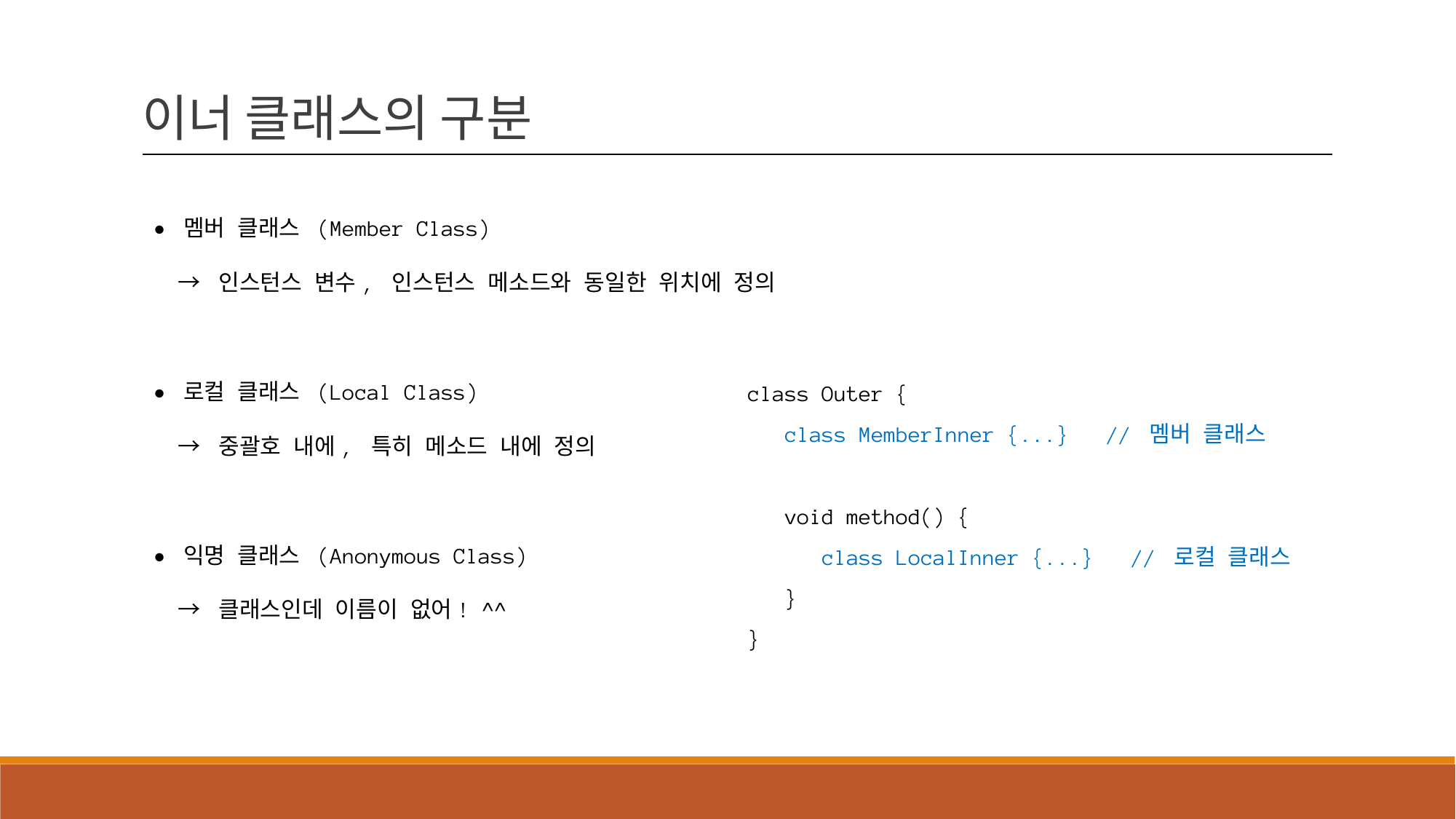

이너 클래스의 구분
• 멤버 클래스 (Member Class)
  → 인스턴스 변수, 인스턴스 메소드와 동일한 위치에 정의

• 로컬 클래스 (Local Class)
  → 중괄호 내에, 특히 메소드 내에 정의

• 익명 클래스 (Anonymous Class)
  → 클래스인데 이름이 없어! ^^
class Outer {
   class MemberInner {...}   // 멤버 클래스

   void method() {
      class LocalInner {...}   // 로컬 클래스
   }
}